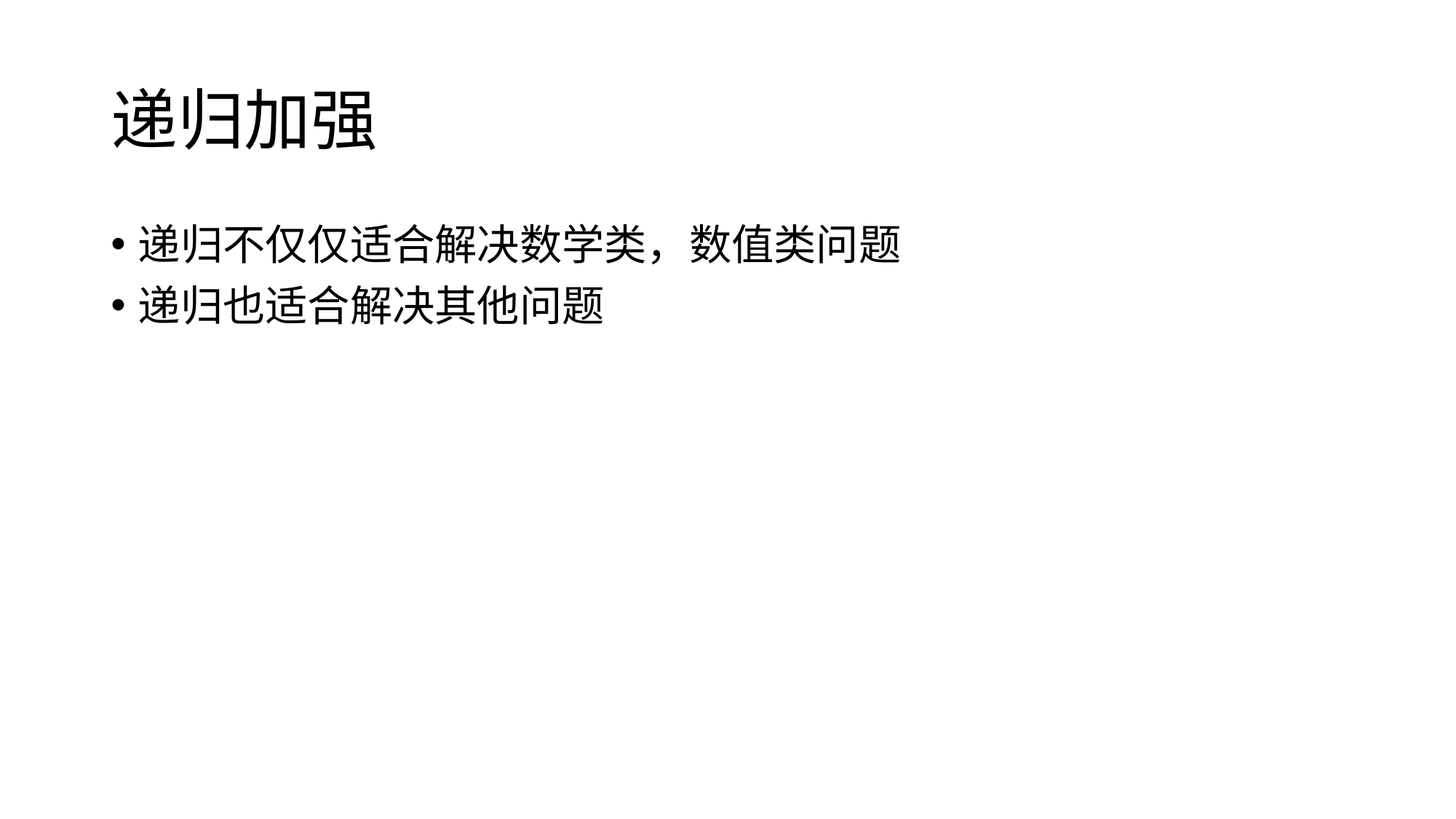

# 递归加强
递归不仅仅适合解决数学类，数值类问题
递归也适合解决其他问题